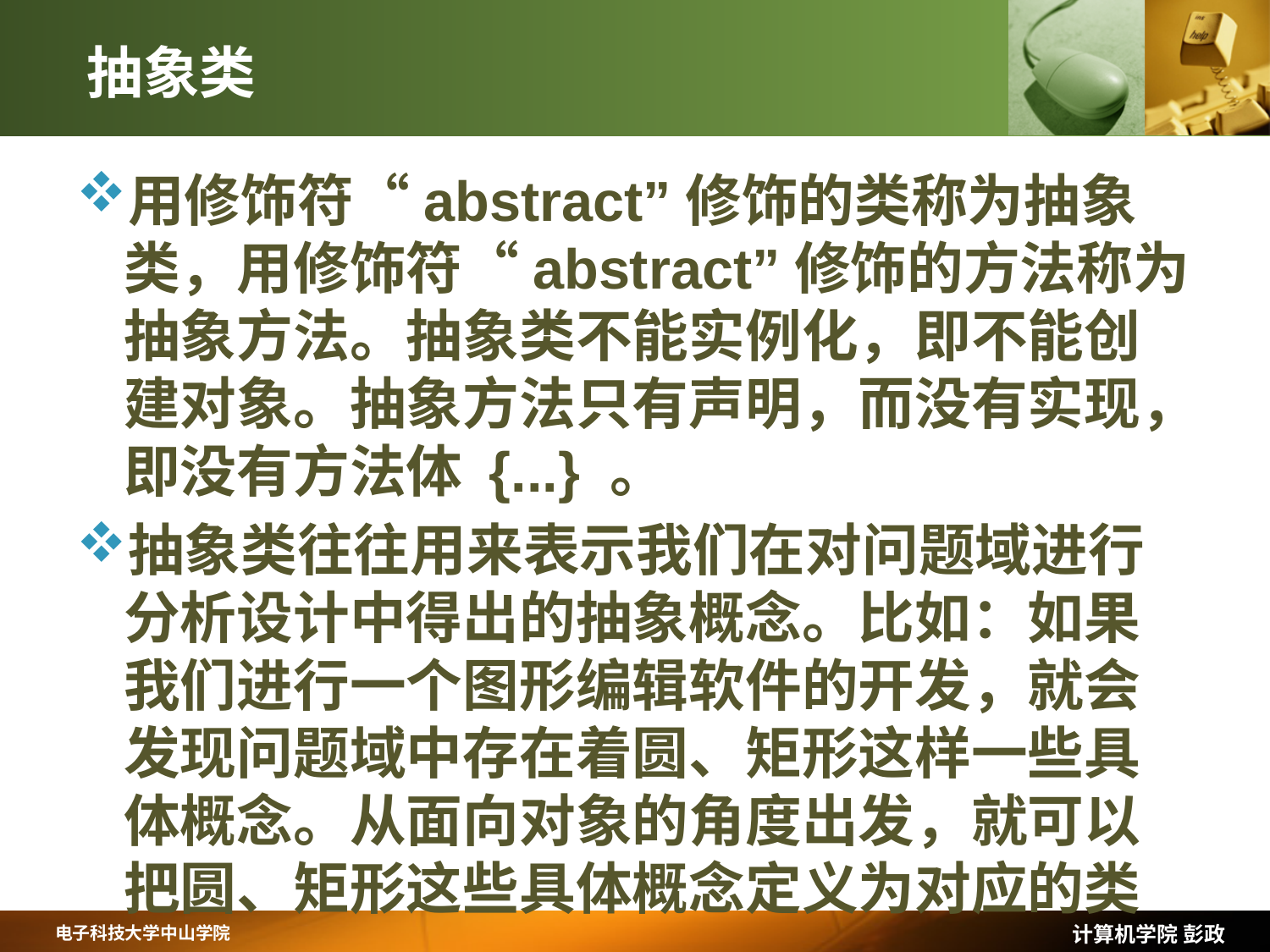

# 抽象类
用修饰符“abstract”修饰的类称为抽象类，用修饰符“abstract”修饰的方法称为抽象方法。抽象类不能实例化，即不能创建对象。抽象方法只有声明，而没有实现，即没有方法体 {...} 。
抽象类往往用来表示我们在对问题域进行分析设计中得出的抽象概念。比如：如果我们进行一个图形编辑软件的开发，就会发现问题域中存在着圆、矩形这样一些具体概念。从面向对象的角度出发，就可以把圆、矩形这些具体概念定义为对应的类

计算机学院 彭政
电子科技大学中山学院